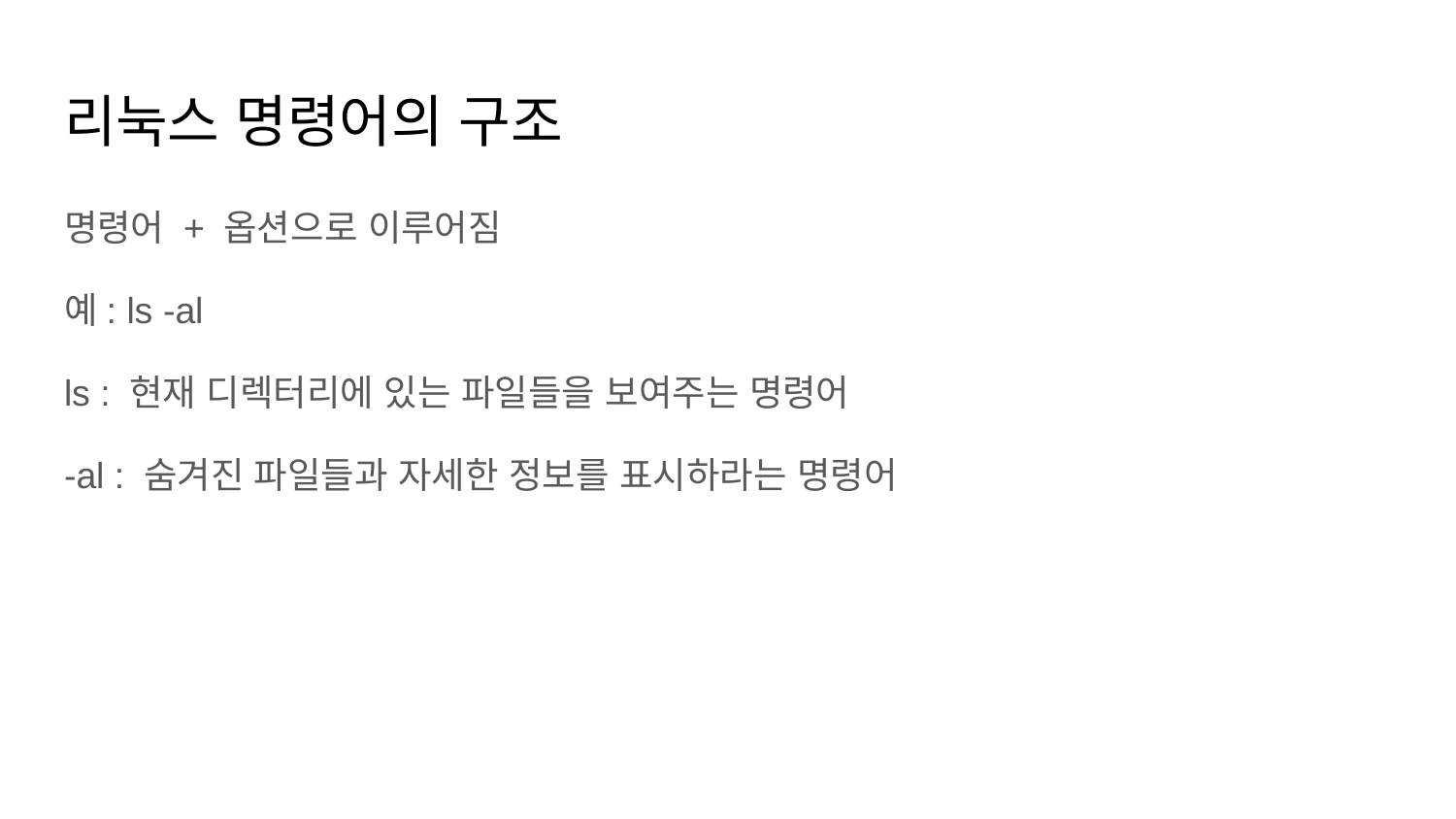

# 리눅스 명령어의 구조
명령어 + 옵션으로 이루어짐
예: ls -al
ls : 현재 디렉터리에 있는 파일들을 보여주는 명령어
-al : 숨겨진 파일들과 자세한 정보를 표시하라는 명령어